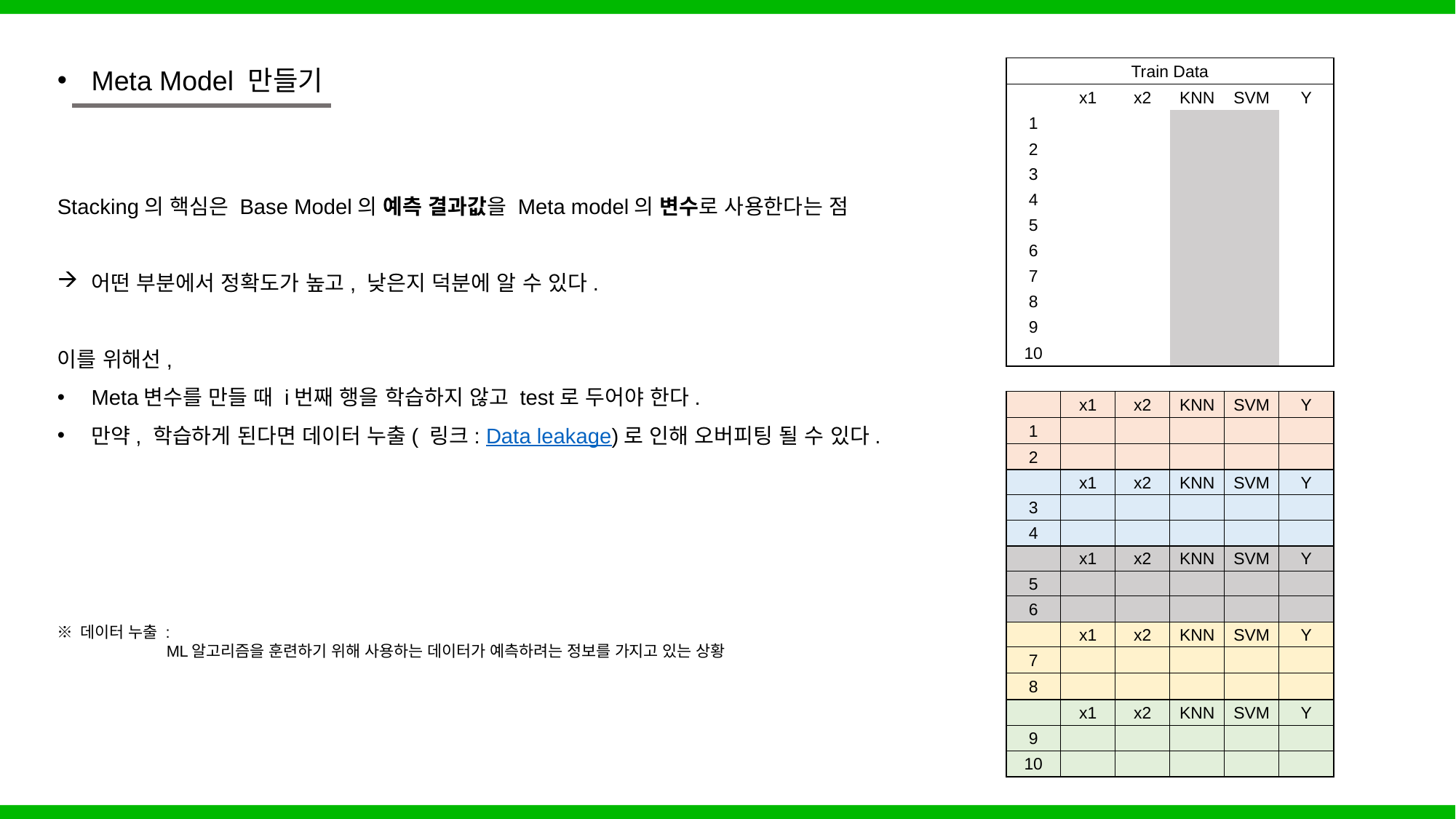

Meta Model 만들기
| Train Data |  |  |  |  |  |
| --- | --- | --- | --- | --- | --- |
|  | x1 | x2 | KNN | SVM | Y |
| 1 |  |  |  |  |  |
| 2 |  |  |  |  |  |
| 3 |  |  |  |  |  |
| 4 |  |  |  |  |  |
| 5 |  |  |  |  |  |
| 6 |  |  |  |  |  |
| 7 |  |  |  |  |  |
| 8 |  |  |  |  |  |
| 9 |  |  |  |  |  |
| 10 |  |  |  |  |  |
Stacking의 핵심은 Base Model의 예측 결과값을 Meta model의 변수로 사용한다는 점

어떤 부분에서 정확도가 높고, 낮은지 덕분에 알 수 있다.

이를 위해선,
Meta변수를 만들 때 i번째 행을 학습하지 않고 test로 두어야 한다.
만약, 학습하게 된다면 데이터 누출( 링크: Data leakage)로 인해 오버피팅 될 수 있다.

|  | x1 | x2 | KNN | SVM | Y |
| --- | --- | --- | --- | --- | --- |
| 1 |  |  |  |  |  |
| 2 |  |  |  |  |  |
|  | x1 | x2 | KNN | SVM | Y |
| 3 |  |  |  |  |  |
| 4 |  |  |  |  |  |
|  | x1 | x2 | KNN | SVM | Y |
| 5 |  |  |  |  |  |
| 6 |  |  |  |  |  |
|  | x1 | x2 | KNN | SVM | Y |
| 7 |  |  |  |  |  |
| 8 |  |  |  |  |  |
|  | x1 | x2 | KNN | SVM | Y |
| 9 |  |  |  |  |  |
| 10 |  |  |  |  |  |
※ 데이터 누출 :
	ML알고리즘을 훈련하기 위해 사용하는 데이터가 예측하려는 정보를 가지고 있는 상황